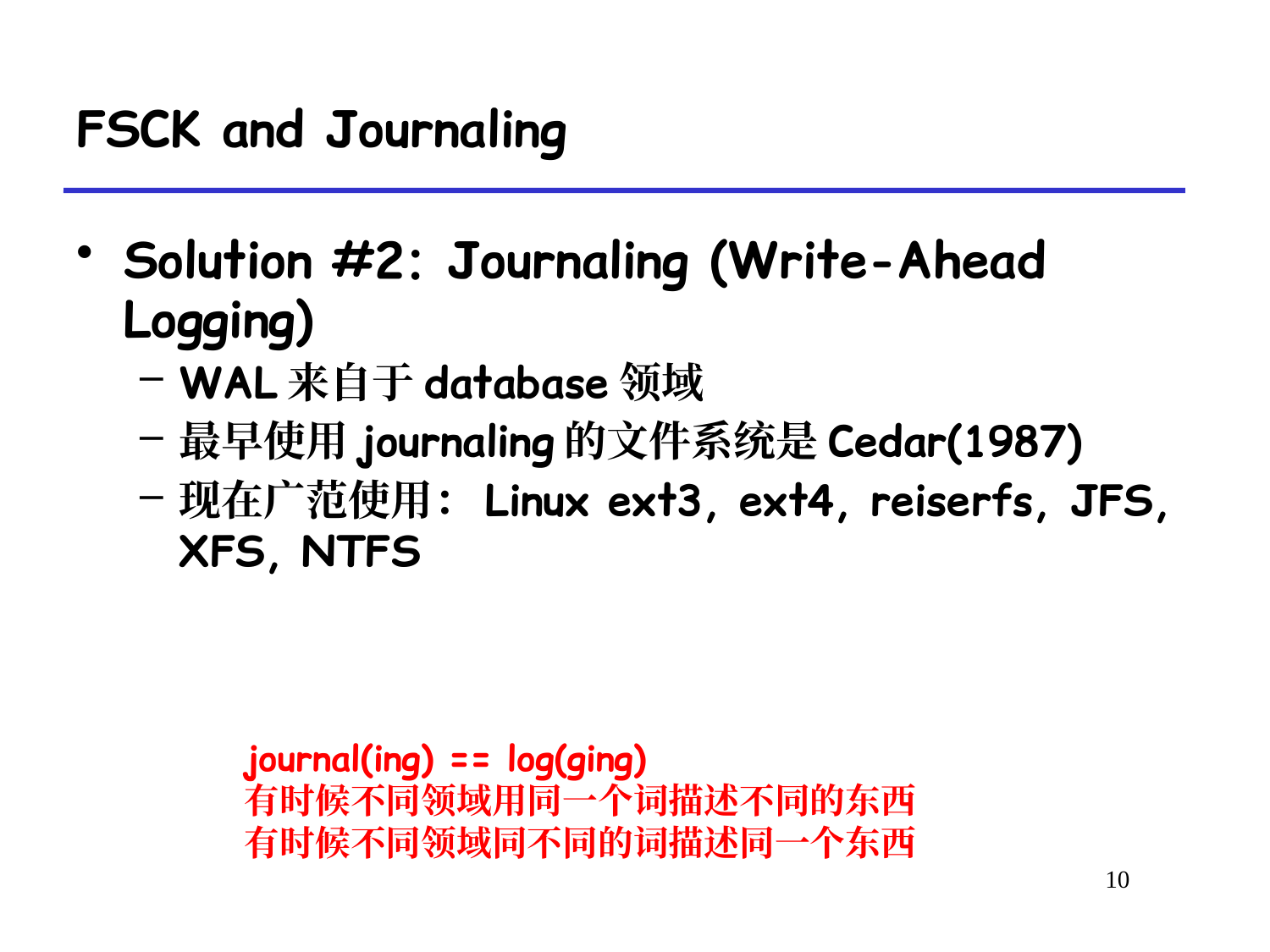

# FSCK and Journaling
Solution #2: Journaling (Write-Ahead Logging)
WAL来自于database领域
最早使用journaling的文件系统是Cedar(1987)
现在广范使用：Linux ext3, ext4, reiserfs, JFS, XFS, NTFS

journal(ing) == log(ging)
有时候不同领域用同一个词描述不同的东西
有时候不同领域同不同的词描述同一个东西
10